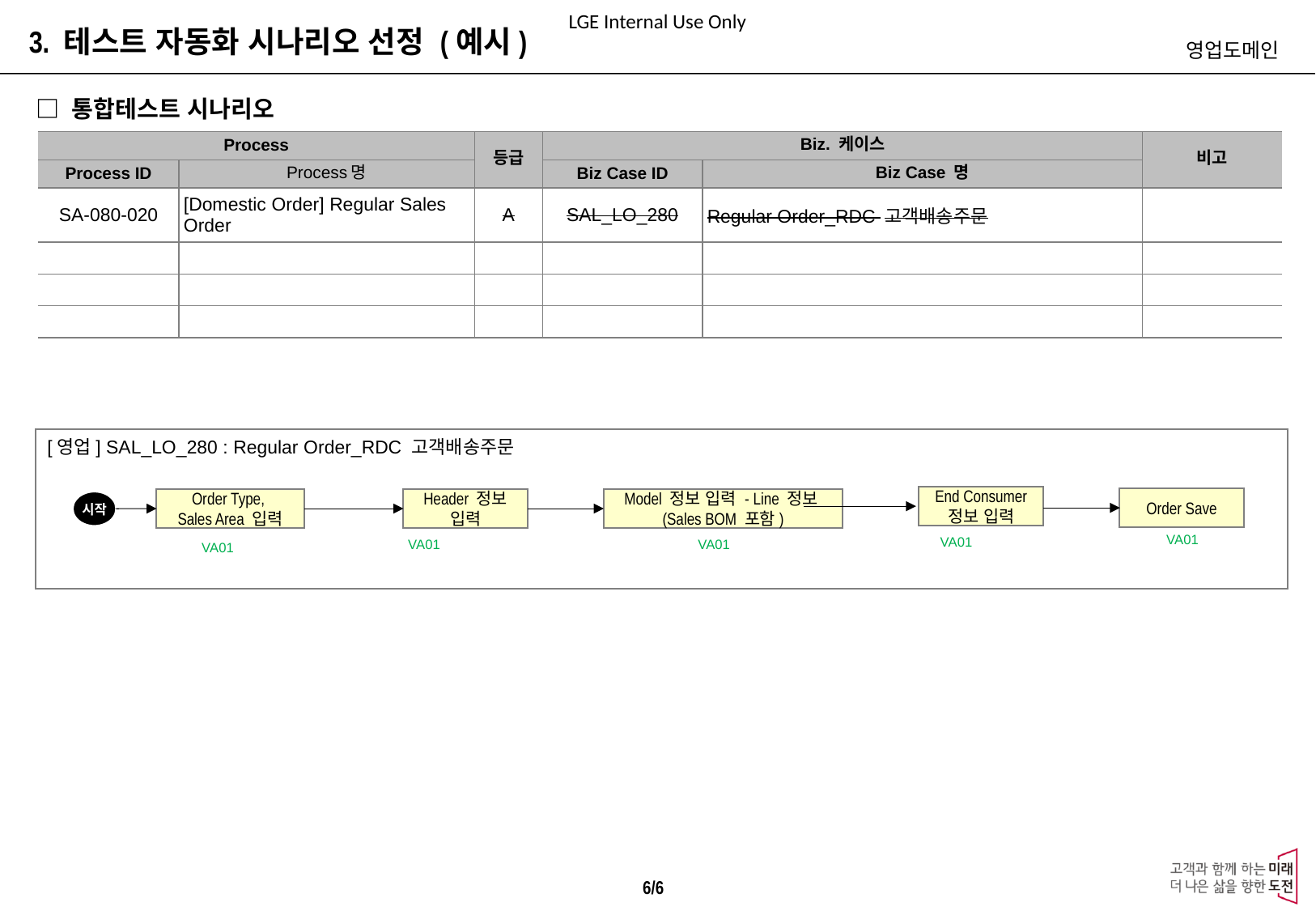

3. 테스트 자동화 시나리오 선정 (예시)
영업도메인
□ 통합테스트 시나리오
| Process |  | 등급 | Biz. 케이스 |  | 비고 |
| --- | --- | --- | --- | --- | --- |
| Process ID | Process명 |  | Biz Case ID | Biz Case 명 |  |
| SA-080-020 | [Domestic Order] Regular Sales Order | A | SAL\_LO\_280 | Regular Order\_RDC 고객배송주문 |  |
|  |  |  |  |  |  |
|  |  |  |  |  |  |
|  |  |  |  |  |  |
[영업] SAL_LO_280 : Regular Order_RDC 고객배송주문
End Consumer 정보 입력
Order Save
Order Type,
Sales Area 입력
Header 정보 입력
Model 정보 입력 - Line 정보(Sales BOM 포함)
시작
VA01
VA01
VA01
VA01

VA01
6/6